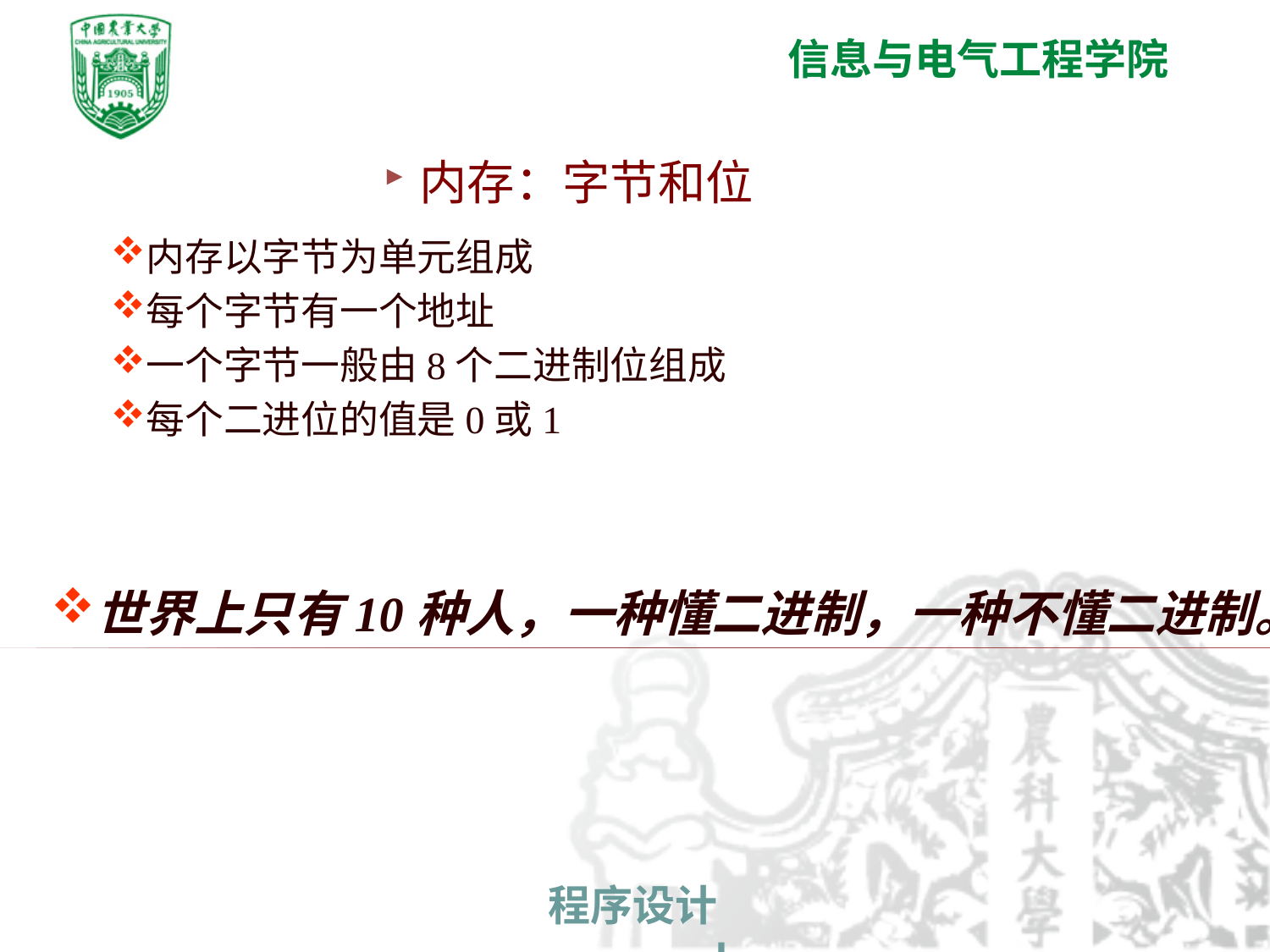

内存：字节和位

内存以字节为单元组成
每个字节有一个地址
一个字节一般由8个二进制位组成
每个二进位的值是0或1
世界上只有10种人，一种懂二进制，一种不懂二进制。